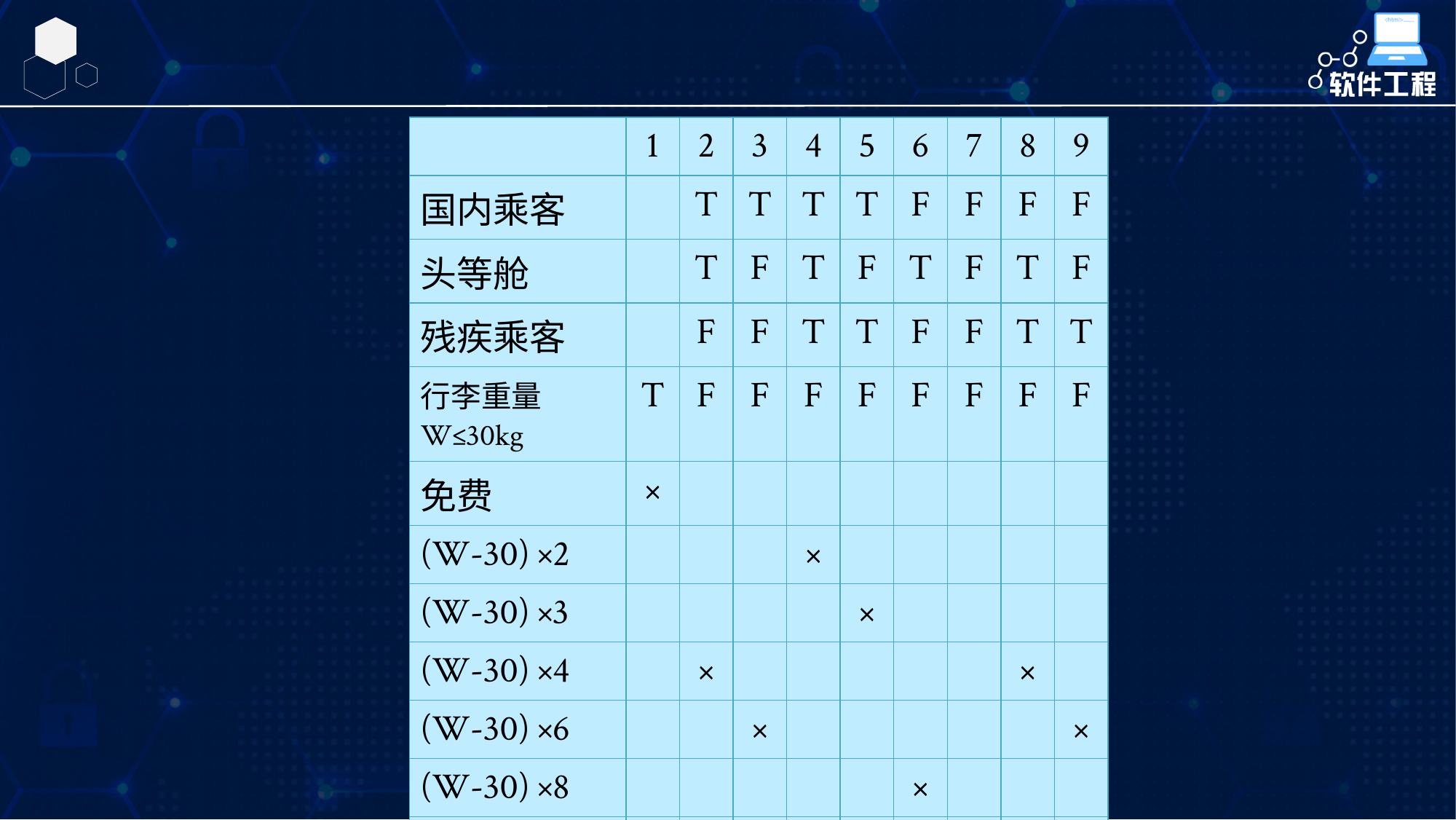

|  | 1 | 2 | 3 | 4 | 5 | 6 | 7 | 8 | 9 |
| --- | --- | --- | --- | --- | --- | --- | --- | --- | --- |
| 国内乘客 |  | T | T | T | T | F | F | F | F |
| 头等舱 |  | T | F | T | F | T | F | T | F |
| 残疾乘客 |  | F | F | T | T | F | F | T | T |
| 行李重量W≤30kg | T | F | F | F | F | F | F | F | F |
| 免费 | × |  |  |  |  |  |  |  |  |
| (W-30) ×2 |  |  |  | × |  |  |  |  |  |
| (W-30) ×3 |  |  |  |  | × |  |  |  |  |
| (W-30) ×4 |  | × |  |  |  |  |  | × |  |
| (W-30) ×6 |  |  | × |  |  |  |  |  | × |
| (W-30) ×8 |  |  |  |  |  | × |  |  |  |
| (W-30) ×12 |  |  |  |  |  |  | × |  |  |